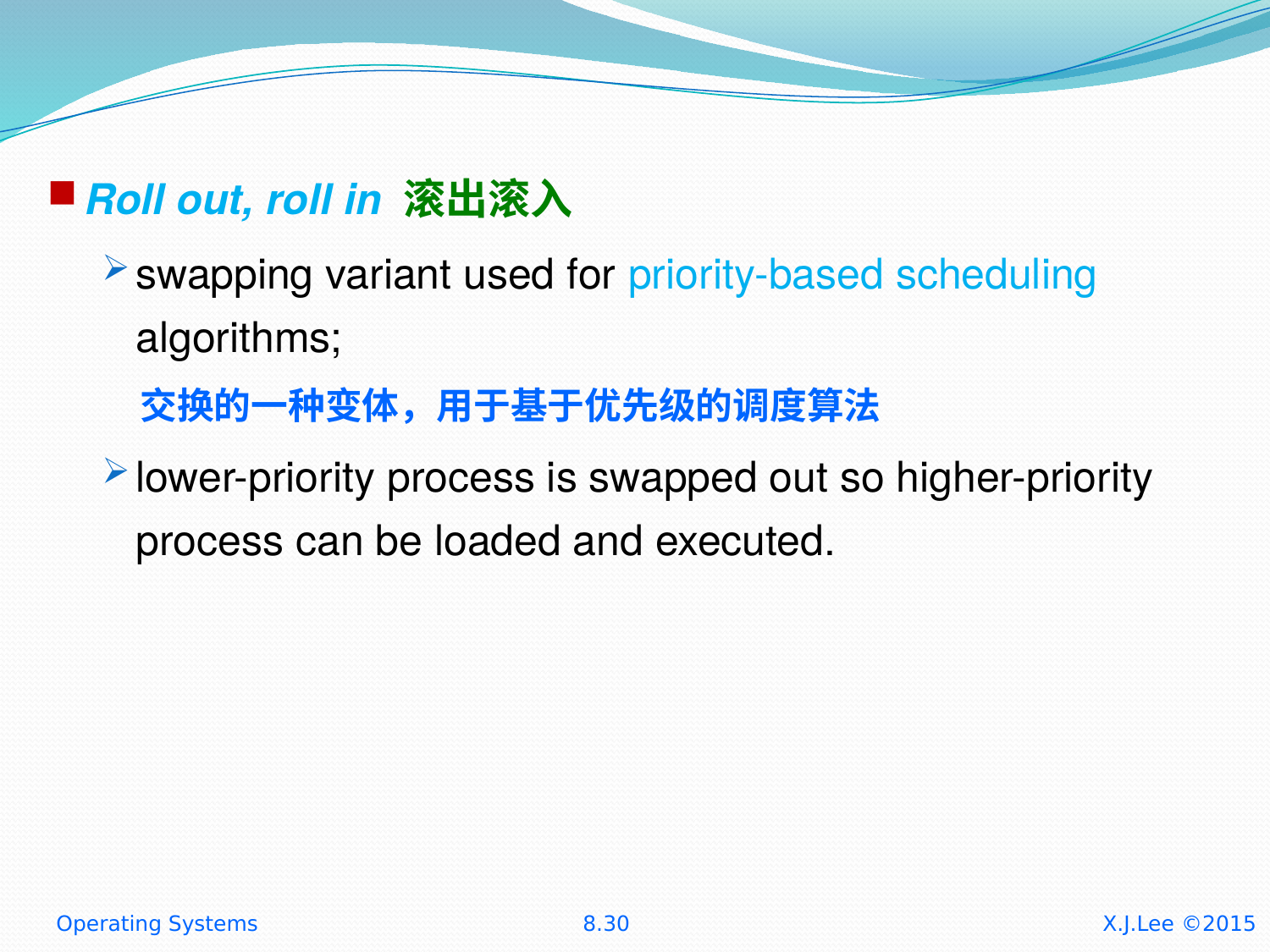

Roll out, roll in 滚出滚入
swapping variant used for priority-based scheduling algorithms;
交换的一种变体，用于基于优先级的调度算法
lower-priority process is swapped out so higher-priority process can be loaded and executed.
Operating Systems
8.30
X.J.Lee ©2015